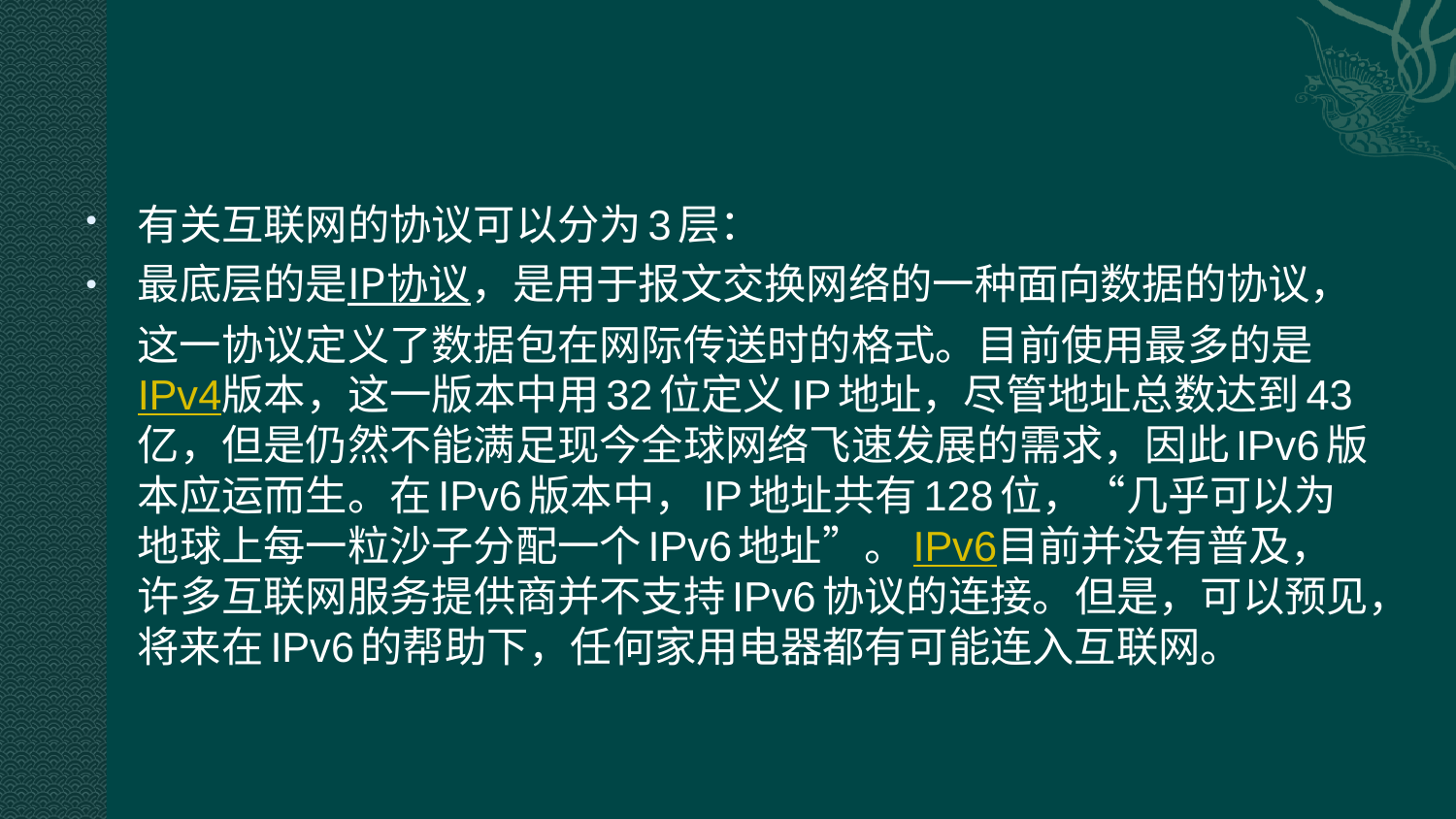

#
有关互联网的协议可以分为3层：
最底层的是IP协议，是用于报文交换网络的一种面向数据的协议，这一协议定义了数据包在网际传送时的格式。目前使用最多的是IPv4版本，这一版本中用32位定义IP地址，尽管地址总数达到43亿，但是仍然不能满足现今全球网络飞速发展的需求，因此IPv6版本应运而生。在IPv6版本中，IP地址共有128位，“几乎可以为地球上每一粒沙子分配一个IPv6地址”。IPv6目前并没有普及，许多互联网服务提供商并不支持IPv6协议的连接。但是，可以预见，将来在IPv6的帮助下，任何家用电器都有可能连入互联网。